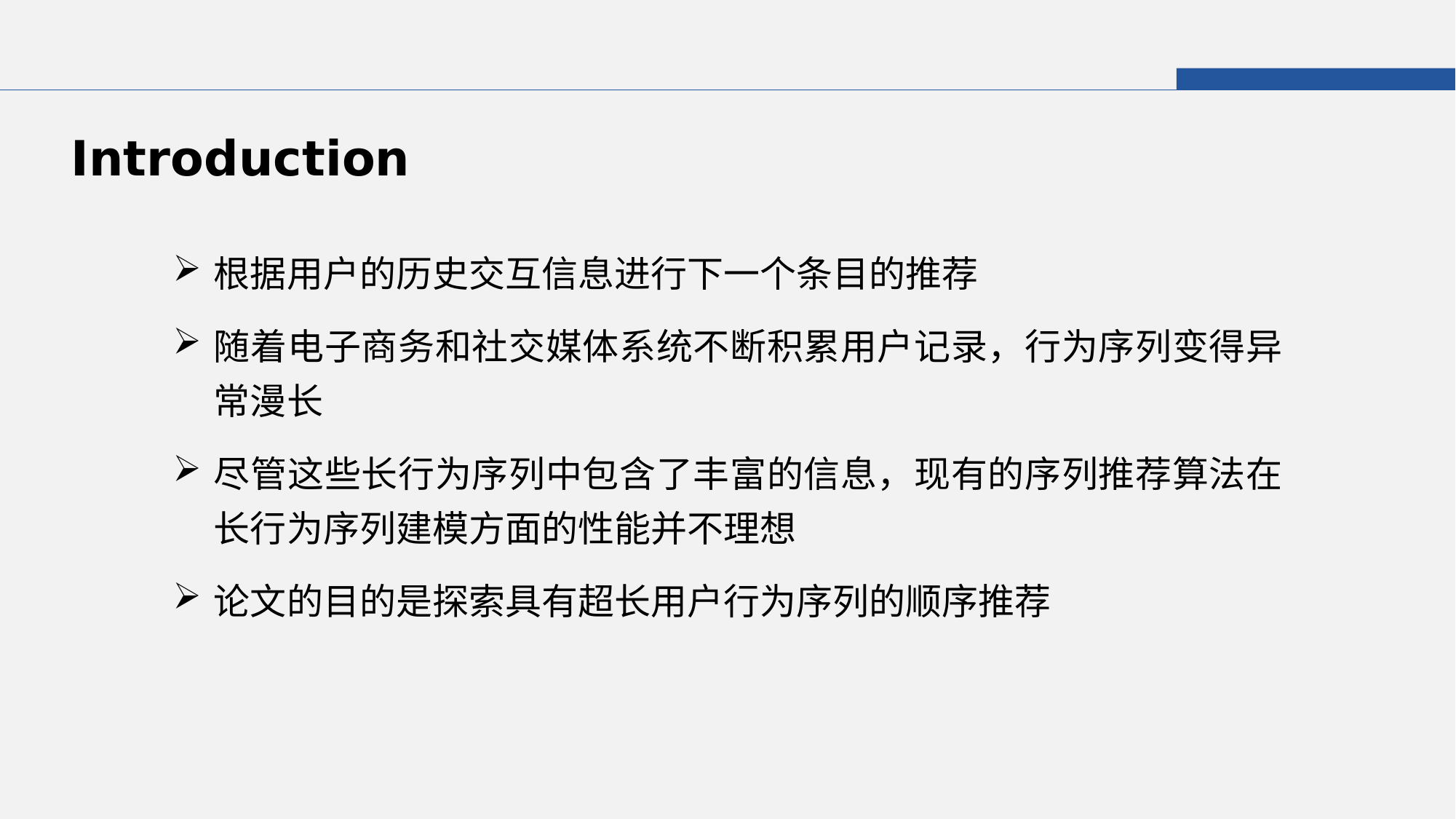

Introduction
根据用户的历史交互信息进行下一个条目的推荐
随着电子商务和社交媒体系统不断积累用户记录，行为序列变得异常漫长
尽管这些长行为序列中包含了丰富的信息，现有的序列推荐算法在长行为序列建模方面的性能并不理想
论文的目的是探索具有超长用户行为序列的顺序推荐